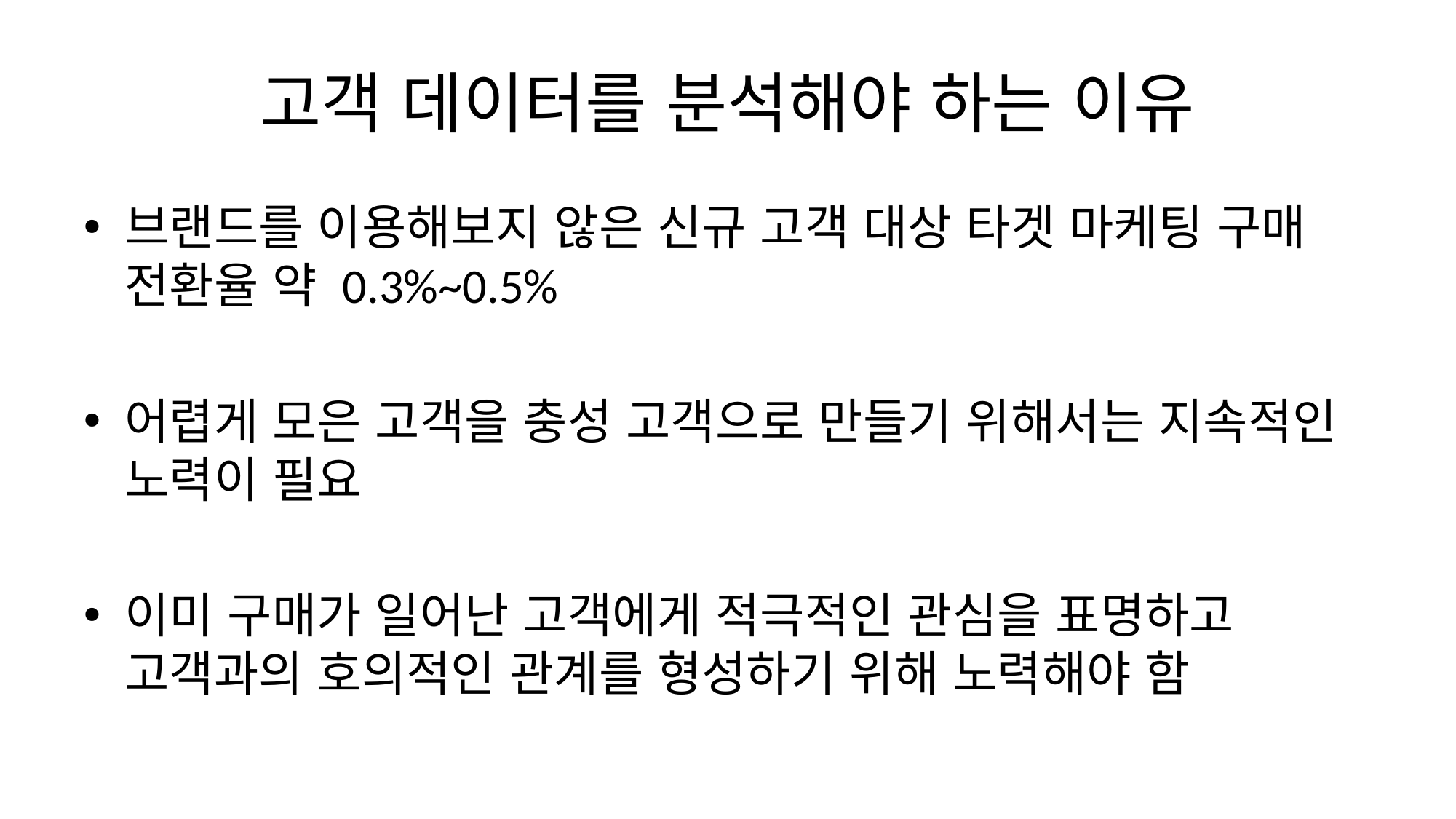

# 고객 데이터를 분석해야 하는 이유
브랜드를 이용해보지 않은 신규 고객 대상 타겟 마케팅 구매 전환율 약 0.3%~0.5%

어렵게 모은 고객을 충성 고객으로 만들기 위해서는 지속적인 노력이 필요

이미 구매가 일어난 고객에게 적극적인 관심을 표명하고 고객과의 호의적인 관계를 형성하기 위해 노력해야 함